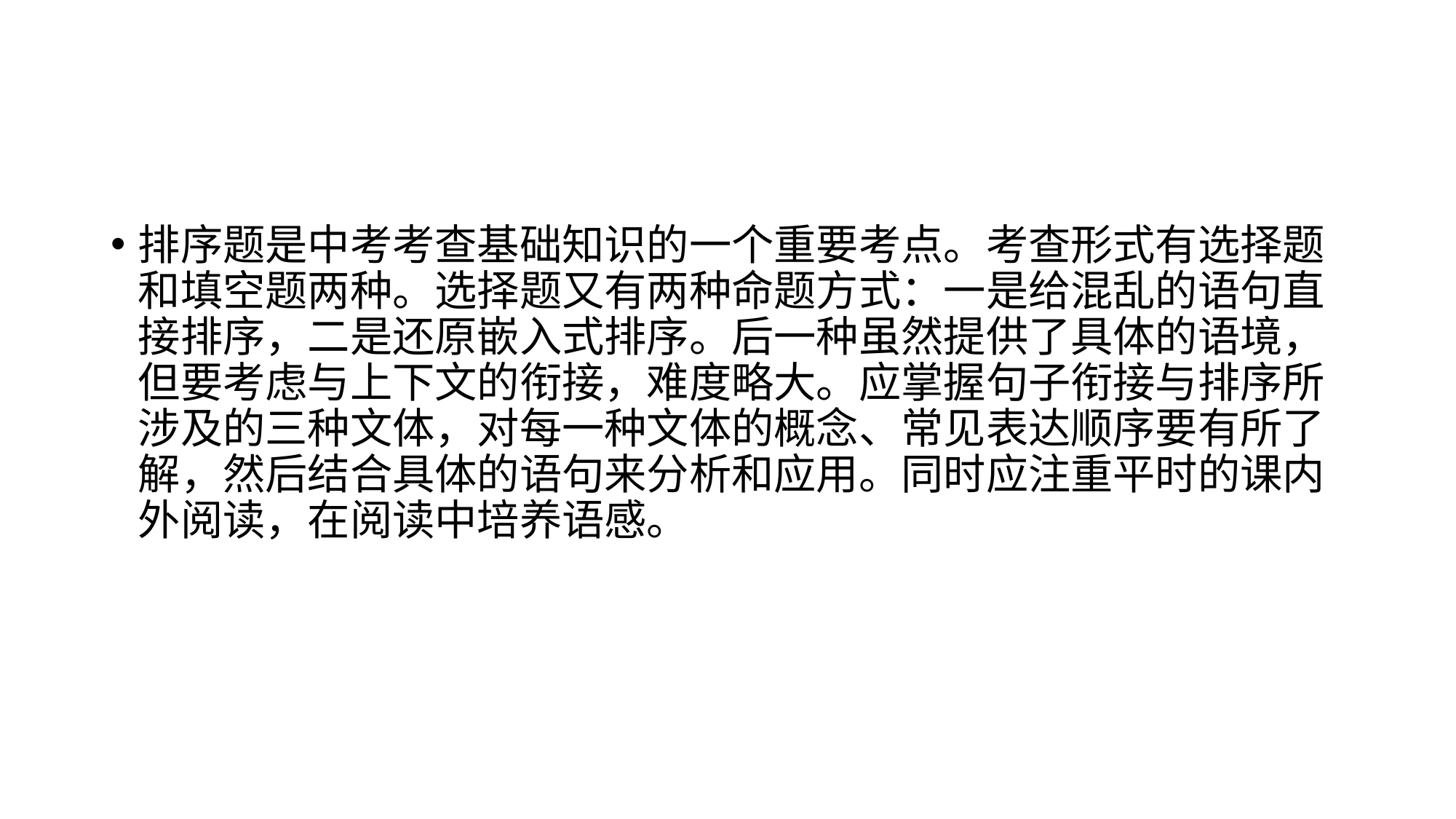

#
排序题是中考考查基础知识的一个重要考点。考查形式有选择题和填空题两种。选择题又有两种命题方式：一是给混乱的语句直接排序，二是还原嵌入式排序。后一种虽然提供了具体的语境，但要考虑与上下文的衔接，难度略大。应掌握句子衔接与排序所涉及的三种文体，对每一种文体的概念、常见表达顺序要有所了解，然后结合具体的语句来分析和应用。同时应注重平时的课内外阅读，在阅读中培养语感。